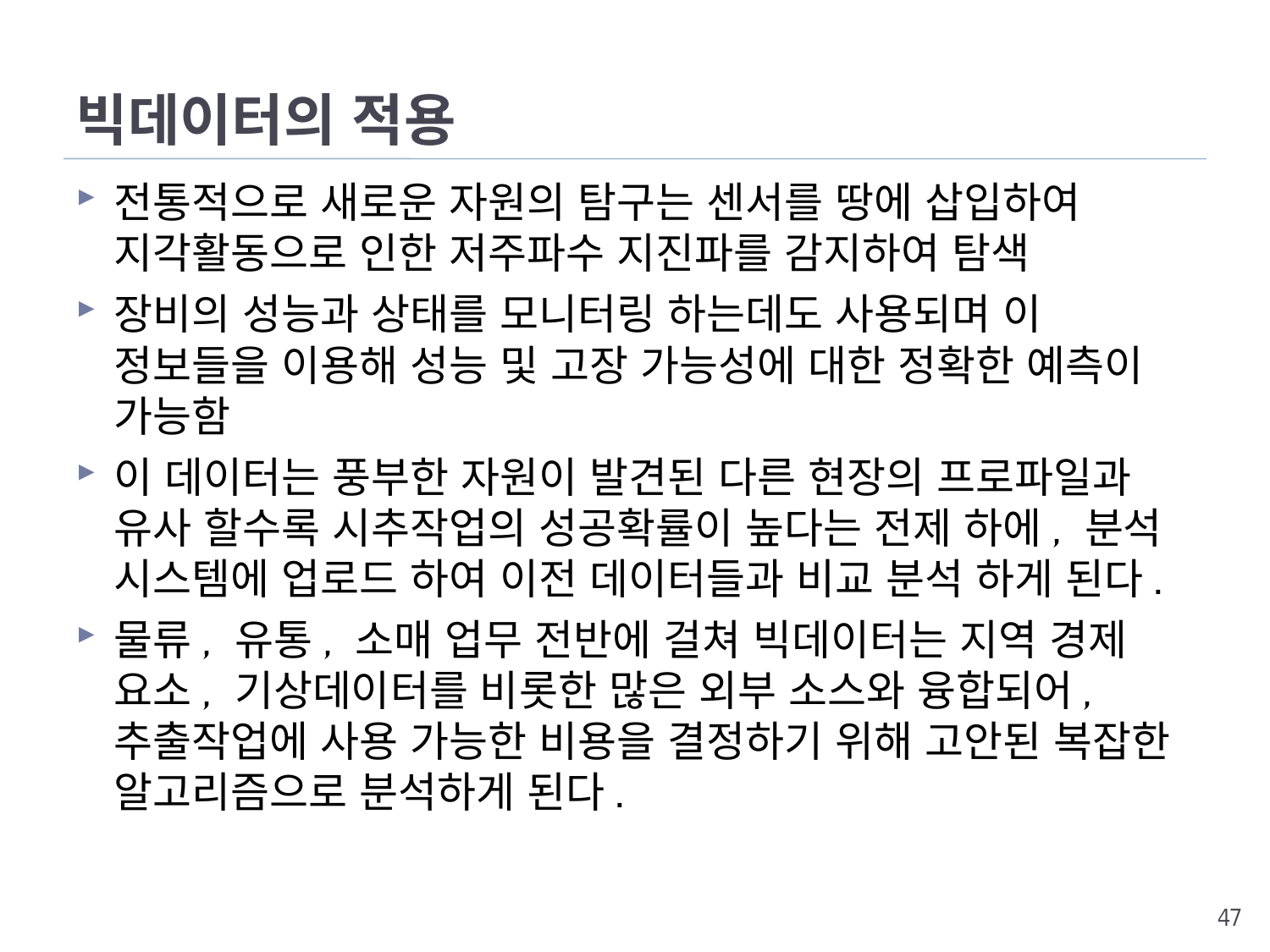

# 빅데이터의 적용
전통적으로 새로운 자원의 탐구는 센서를 땅에 삽입하여 지각활동으로 인한 저주파수 지진파를 감지하여 탐색
장비의 성능과 상태를 모니터링 하는데도 사용되며 이 정보들을 이용해 성능 및 고장 가능성에 대한 정확한 예측이 가능함
이 데이터는 풍부한 자원이 발견된 다른 현장의 프로파일과 유사 할수록 시추작업의 성공확률이 높다는 전제 하에, 분석 시스템에 업로드 하여 이전 데이터들과 비교 분석 하게 된다.
물류, 유통, 소매 업무 전반에 걸쳐 빅데이터는 지역 경제 요소, 기상데이터를 비롯한 많은 외부 소스와 융합되어, 추출작업에 사용 가능한 비용을 결정하기 위해 고안된 복잡한 알고리즘으로 분석하게 된다.

47